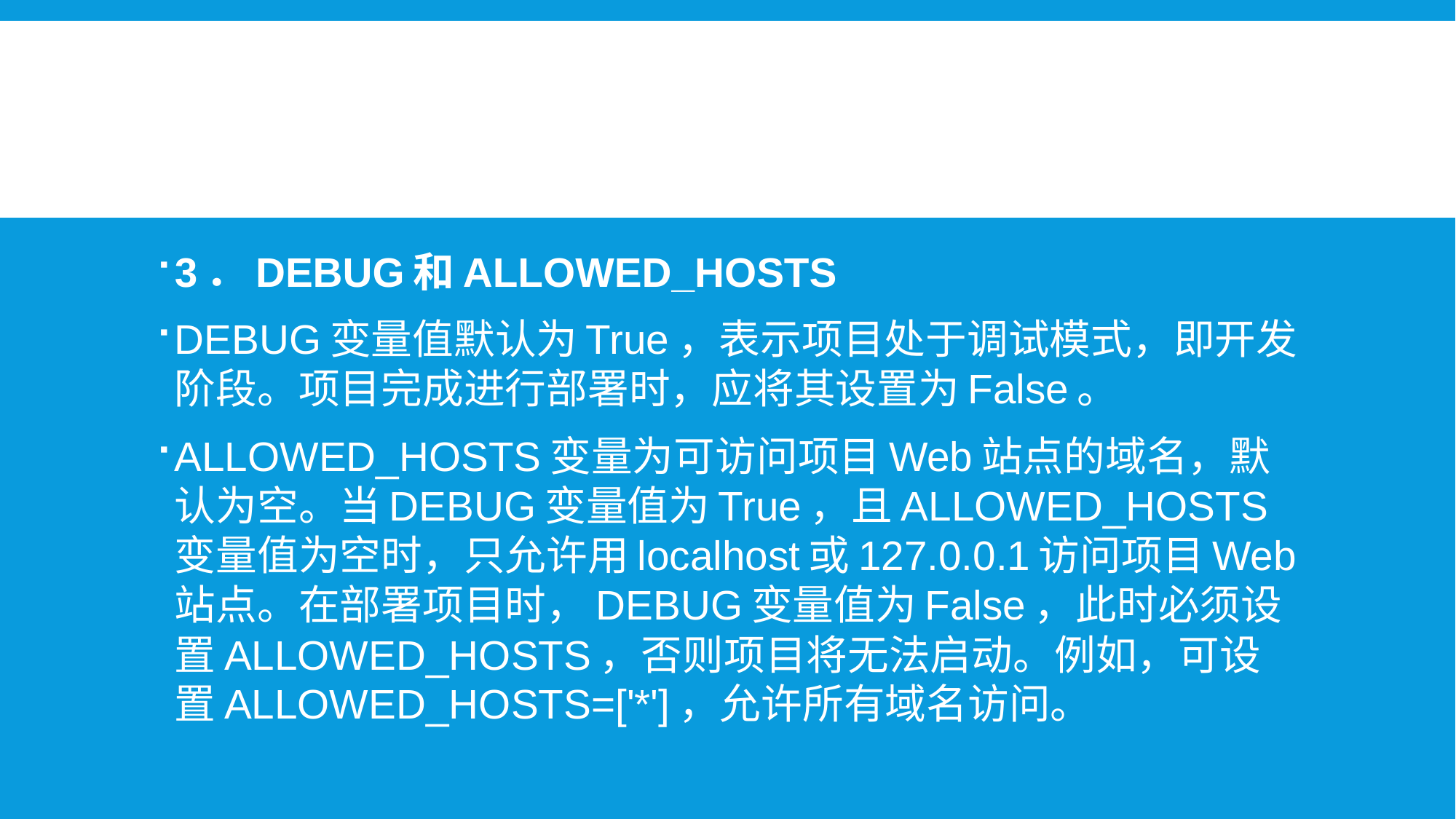

#
3．DEBUG和ALLOWED_HOSTS
DEBUG变量值默认为True，表示项目处于调试模式，即开发阶段。项目完成进行部署时，应将其设置为False。
ALLOWED_HOSTS变量为可访问项目Web站点的域名，默认为空。当DEBUG变量值为True，且ALLOWED_HOSTS变量值为空时，只允许用localhost或127.0.0.1访问项目Web站点。在部署项目时，DEBUG变量值为False，此时必须设置ALLOWED_HOSTS，否则项目将无法启动。例如，可设置ALLOWED_HOSTS=['*']，允许所有域名访问。